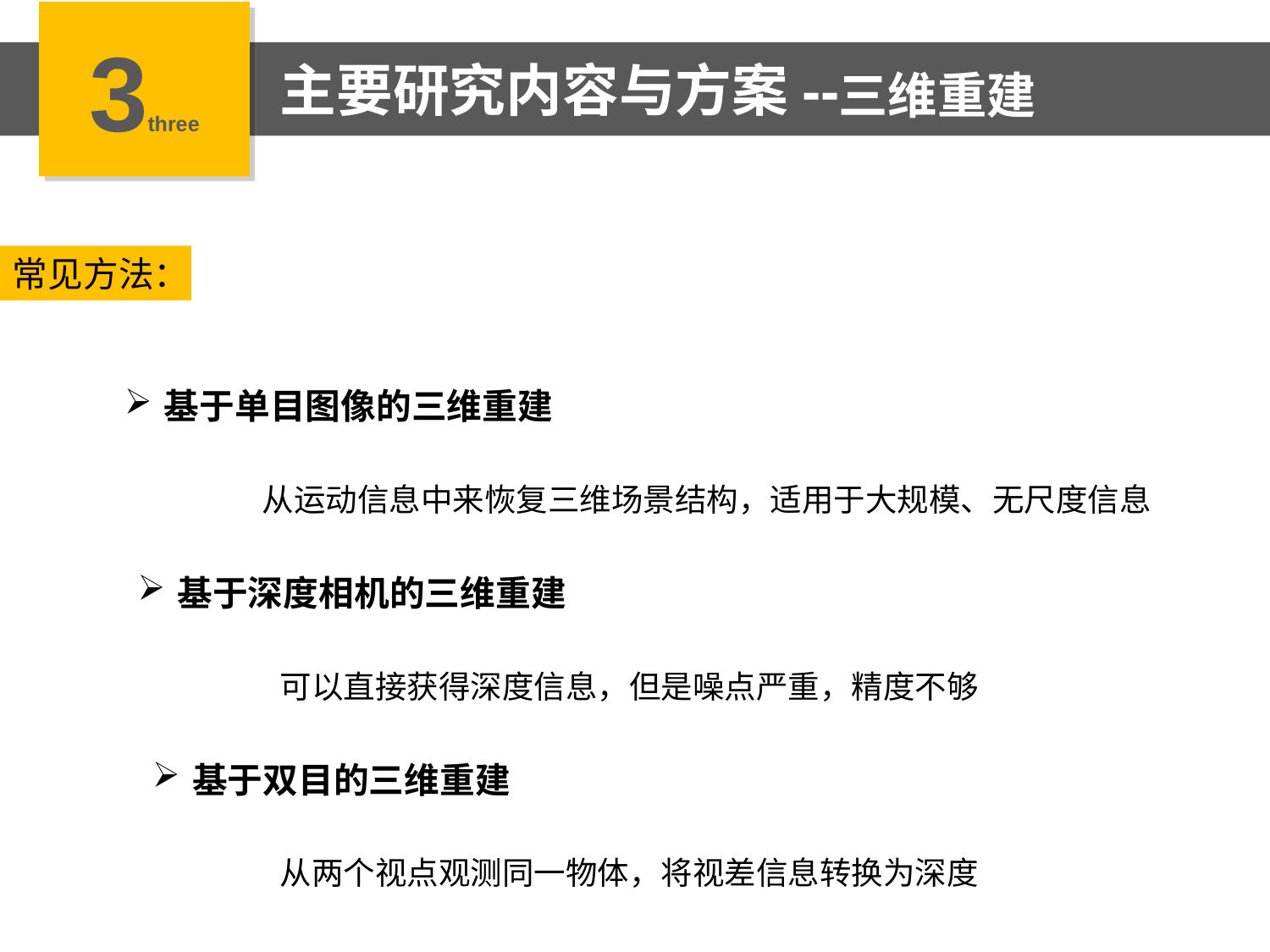

3three

主要研究内容与方案--
三维重建
常见方法：
基于单目图像的三维重建
从运动信息中来恢复三维场景结构，适用于大规模、无尺度信息

基于深度相机的三维重建
可以直接获得深度信息，但是噪点严重，精度不够
基于双目的三维重建
从两个视点观测同一物体，将视差信息转换为深度